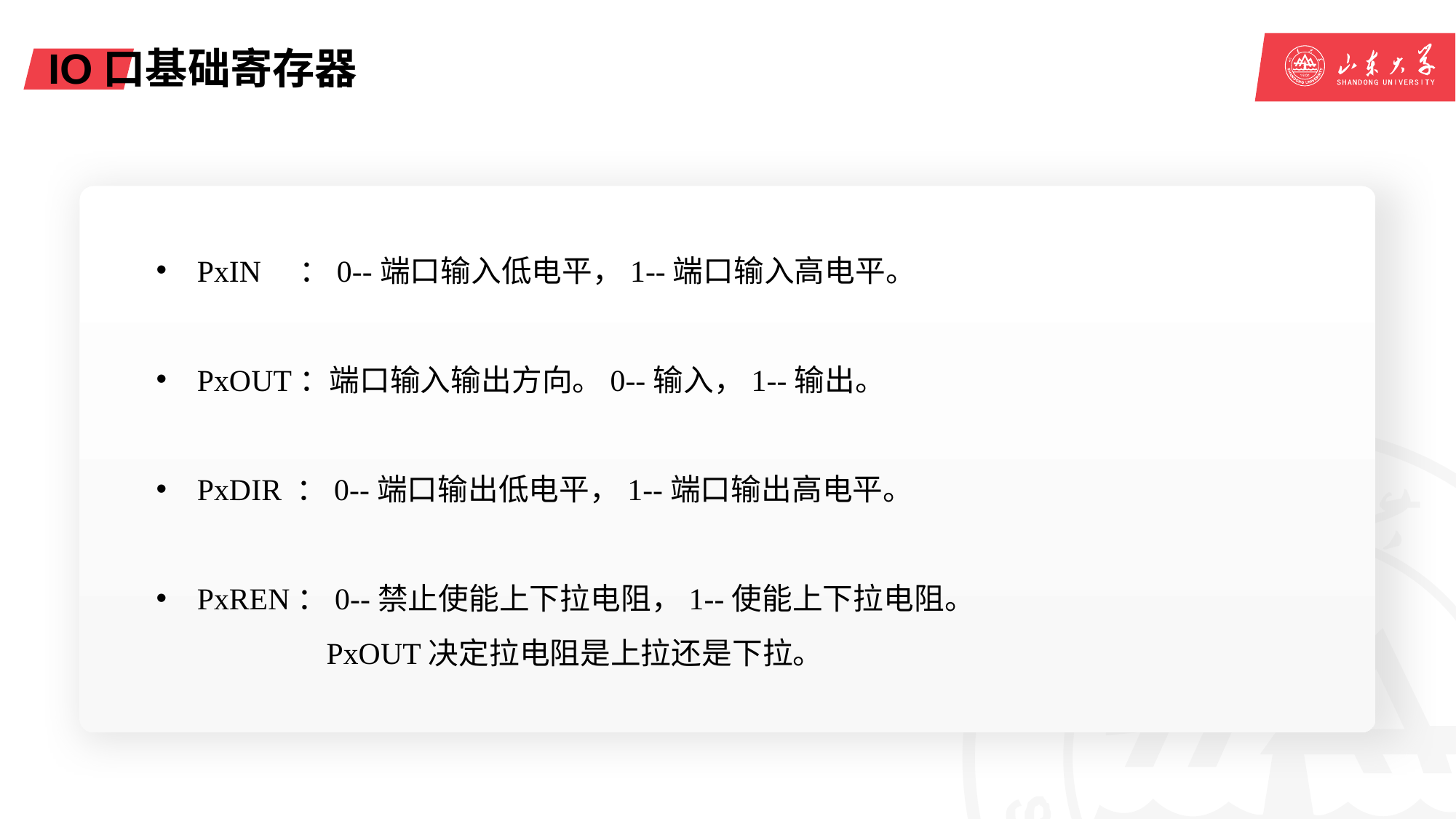

# IO口基础寄存器

PxIN    ：0--端口输入低电平，1--端口输入高电平。

PxOUT：端口输入输出方向。0--输入，1--输出。

PxDIR ：0--端口输出低电平，1--端口输出高电平。

PxREN：0--禁止使能上下拉电阻，1--使能上下拉电阻。
        PxOUT决定拉电阻是上拉还是下拉。